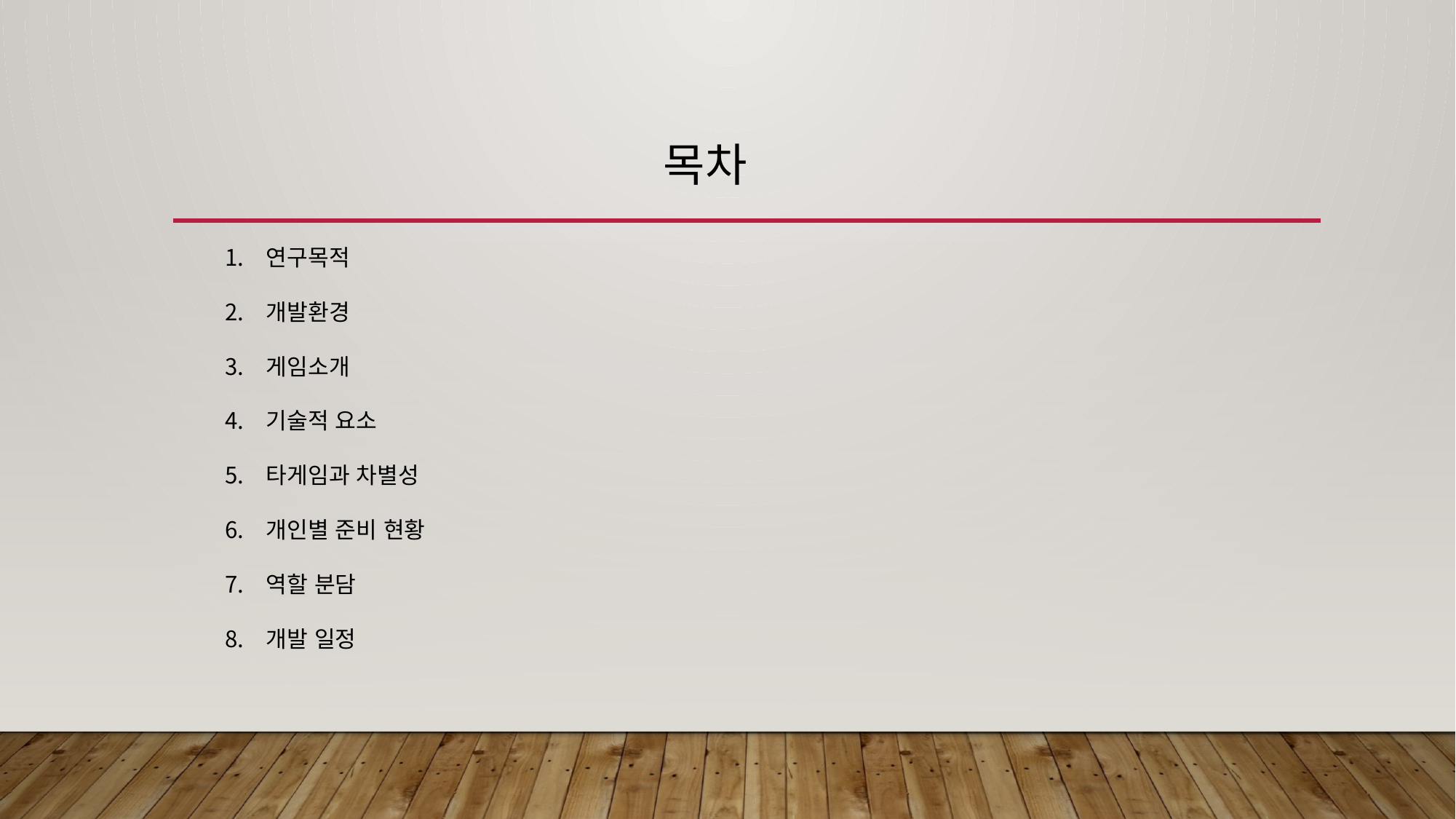

목차
연구목적

개발환경

게임소개

기술적 요소

타게임과 차별성

개인별 준비 현황

역할 분담

개발 일정